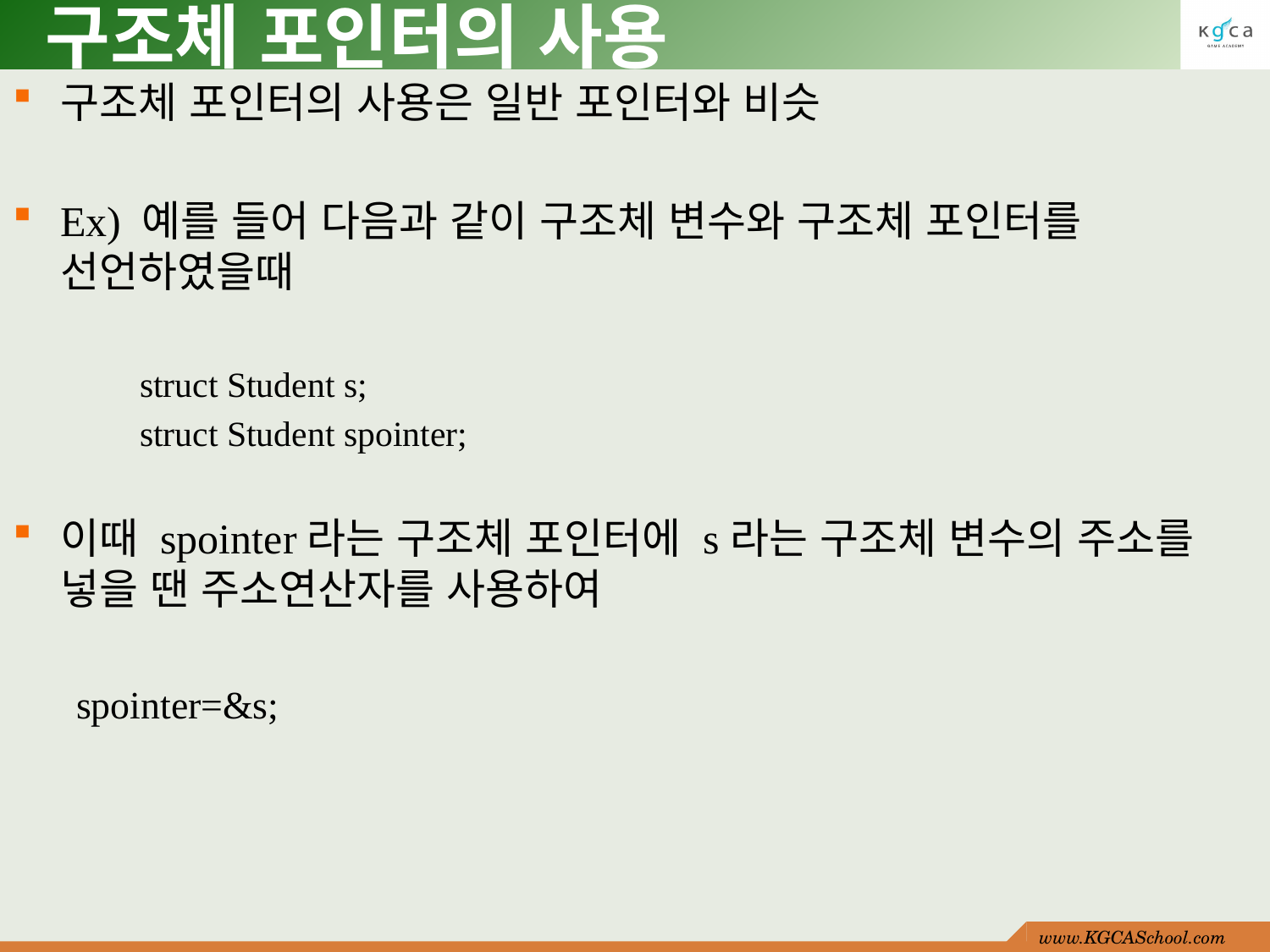

# 구조체 포인터의 사용
구조체 포인터의 사용은 일반 포인터와 비슷

Ex) 예를 들어 다음과 같이 구조체 변수와 구조체 포인터를 선언하였을때

struct Student s;
struct Student spointer;

이때 spointer라는 구조체 포인터에 s라는 구조체 변수의 주소를 넣을 땐 주소연산자를 사용하여

spointer=&s;